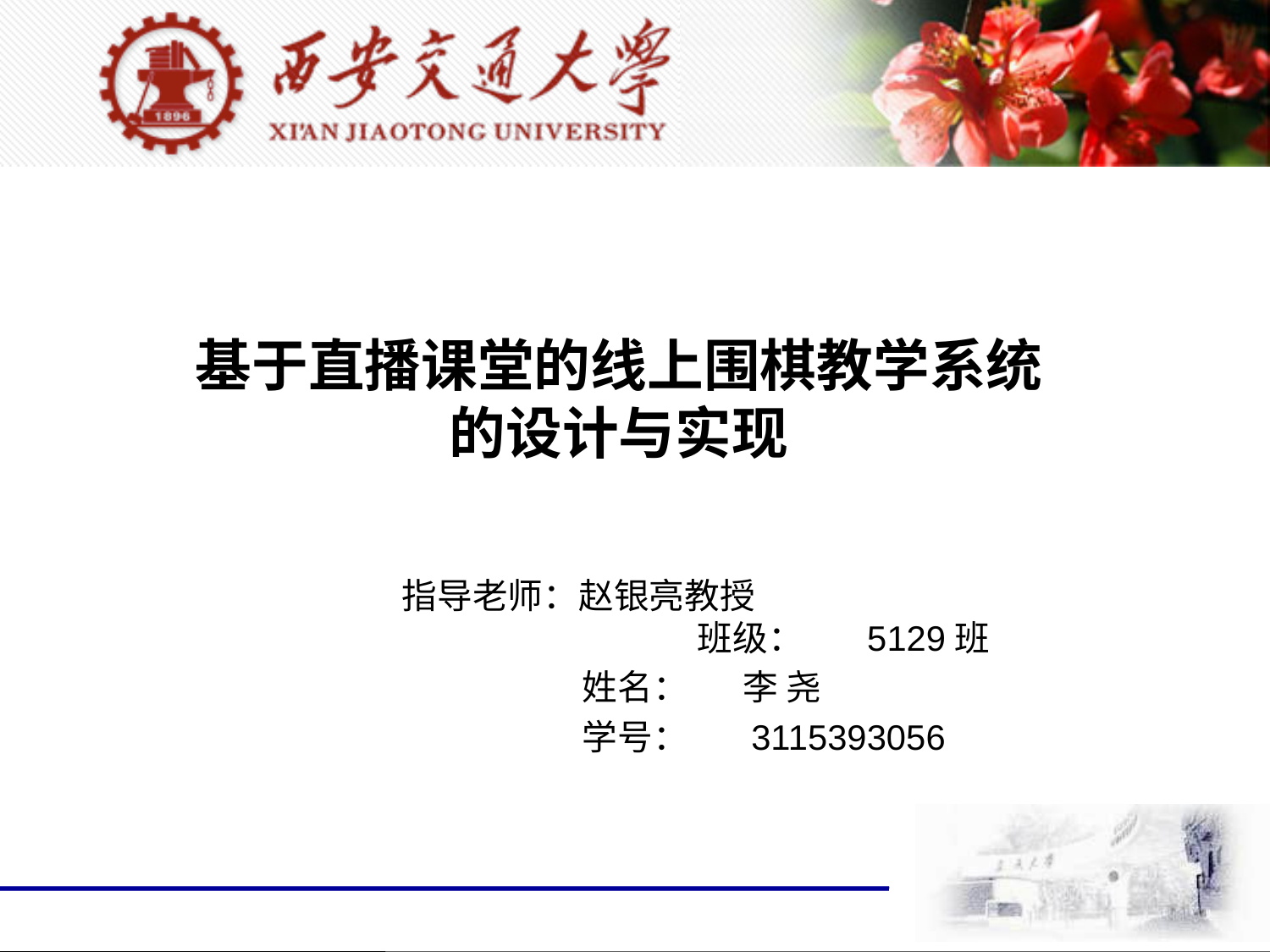

# 基于直播课堂的线上围棋教学系统 的设计与实现

                                 指导老师：赵银亮教授                                                          				       班级：       5129班
                                                        姓名：       李 尧
                                                        学号：       3115393056